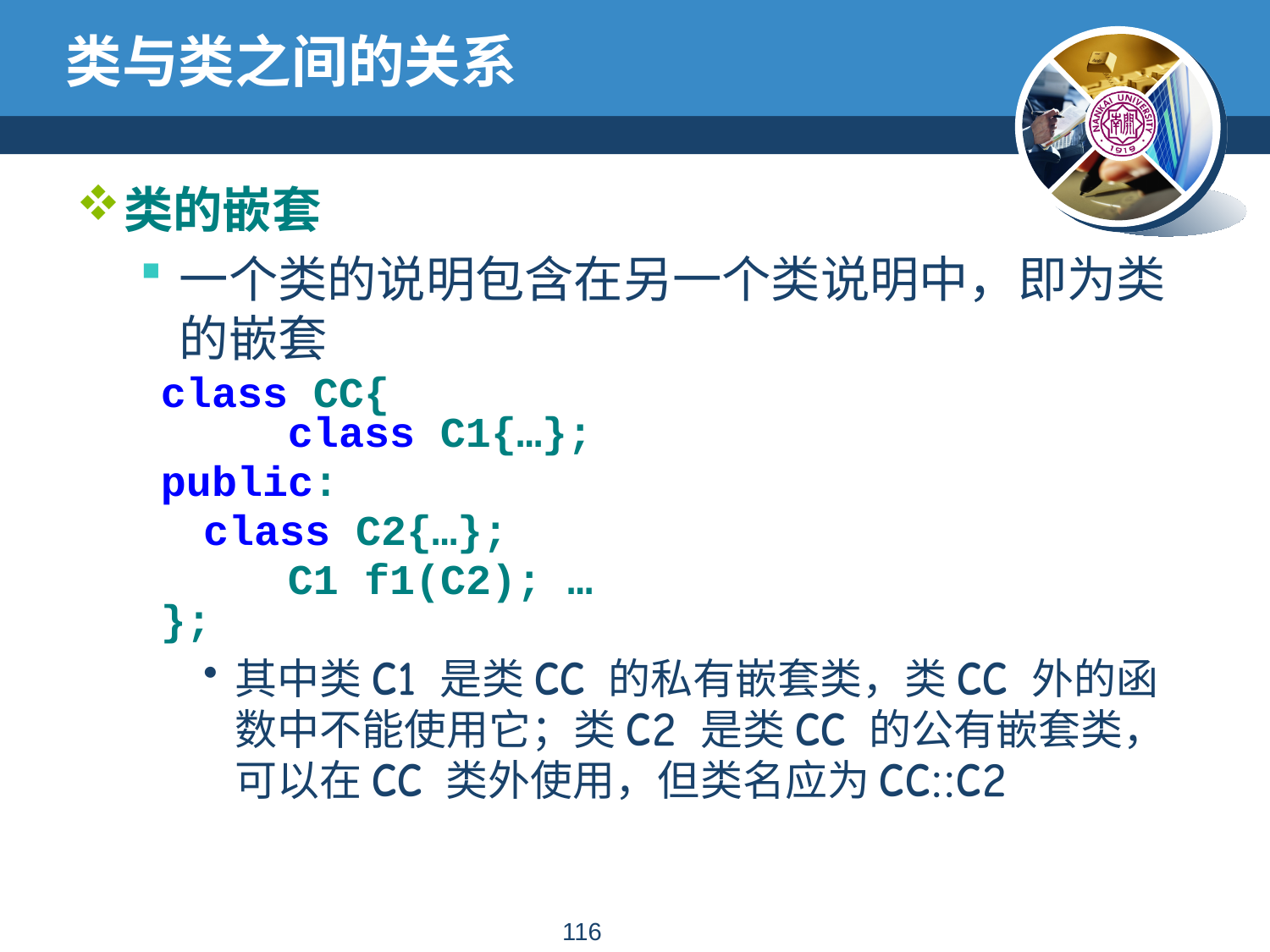

# 类与类之间的关系
类的嵌套
一个类的说明包含在另一个类说明中，即为类的嵌套
	class CC{
	class C1{…};
   	public:
     class C2{…};
		C1 f1(C2); …
};
其中类C1 是类CC 的私有嵌套类，类CC 外的函数中不能使用它；类C2 是类CC 的公有嵌套类，可以在CC 类外使用，但类名应为CC::C2
116